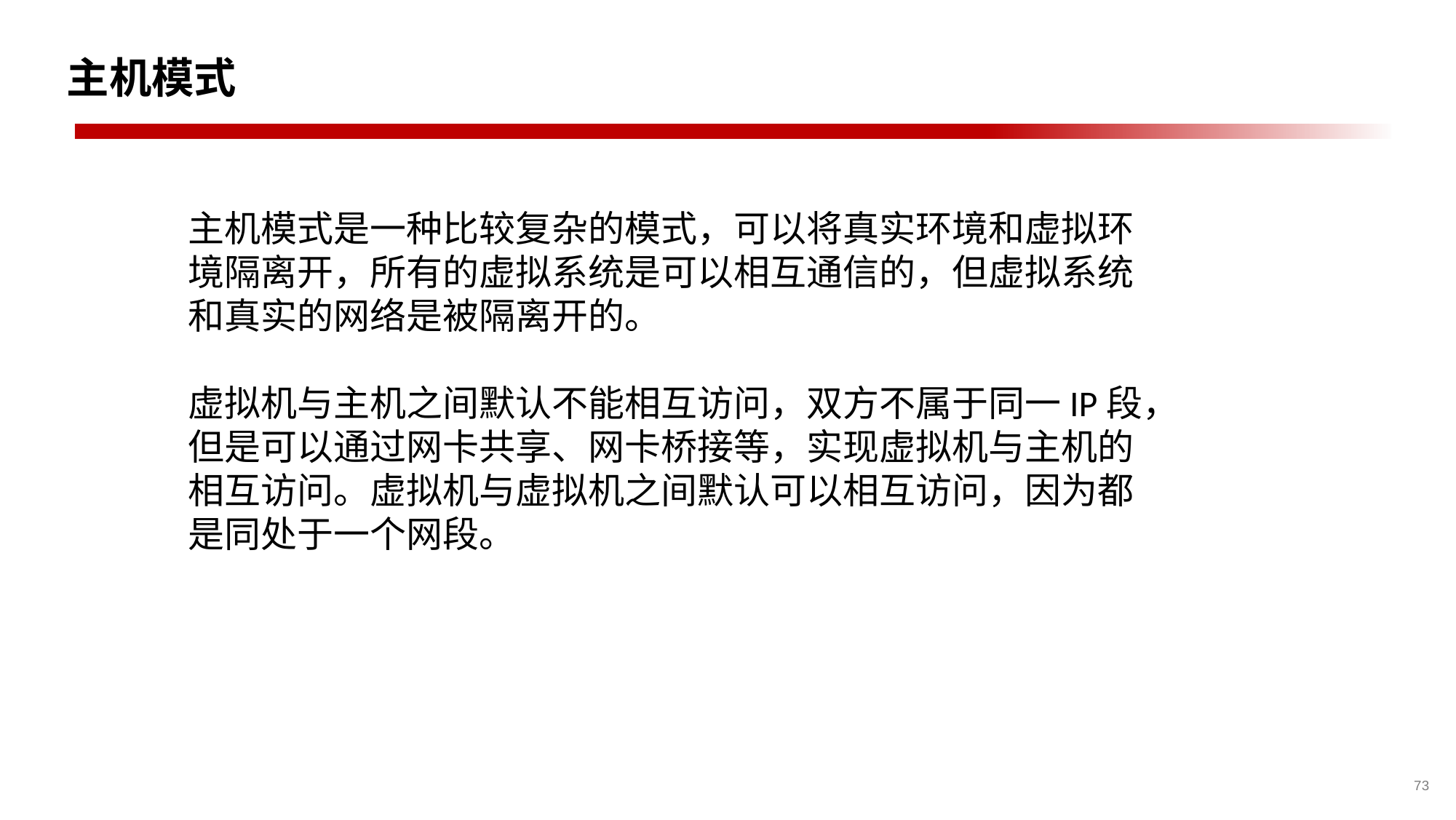

主机模式

主机模式是一种比较复杂的模式，可以将真实环境和虚拟环境隔离开，所有的虚拟系统是可以相互通信的，但虚拟系统和真实的网络是被隔离开的。

虚拟机与主机之间默认不能相互访问，双方不属于同一IP段，但是可以通过网卡共享、网卡桥接等，实现虚拟机与主机的相互访问。虚拟机与虚拟机之间默认可以相互访问，因为都是同处于一个网段。

73